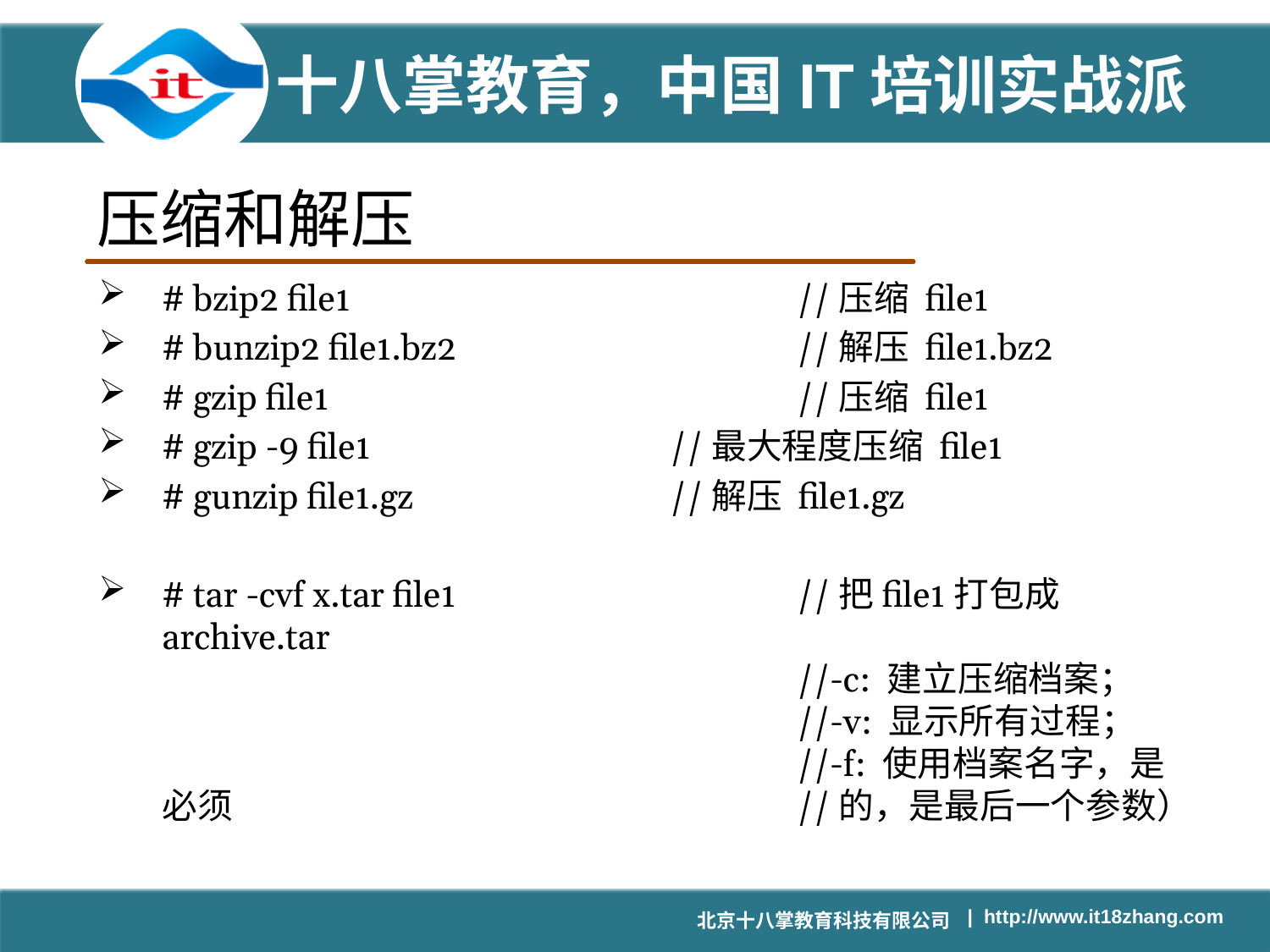

# 压缩和解压
# bzip2 file1				//压缩 file1
# bunzip2 file1.bz2			//解压 file1.bz2
# gzip file1				//压缩 file1
# gzip -9 file1			//最大程度压缩 file1
# gunzip file1.gz			//解压 file1.gz

# tar -cvf x.tar file1			//把file1打包成 archive.tar //-c: 建立压缩档案； //-v: 显示所有过程； //-f: 使用档案名字，是必须					//的，是最后一个参数）